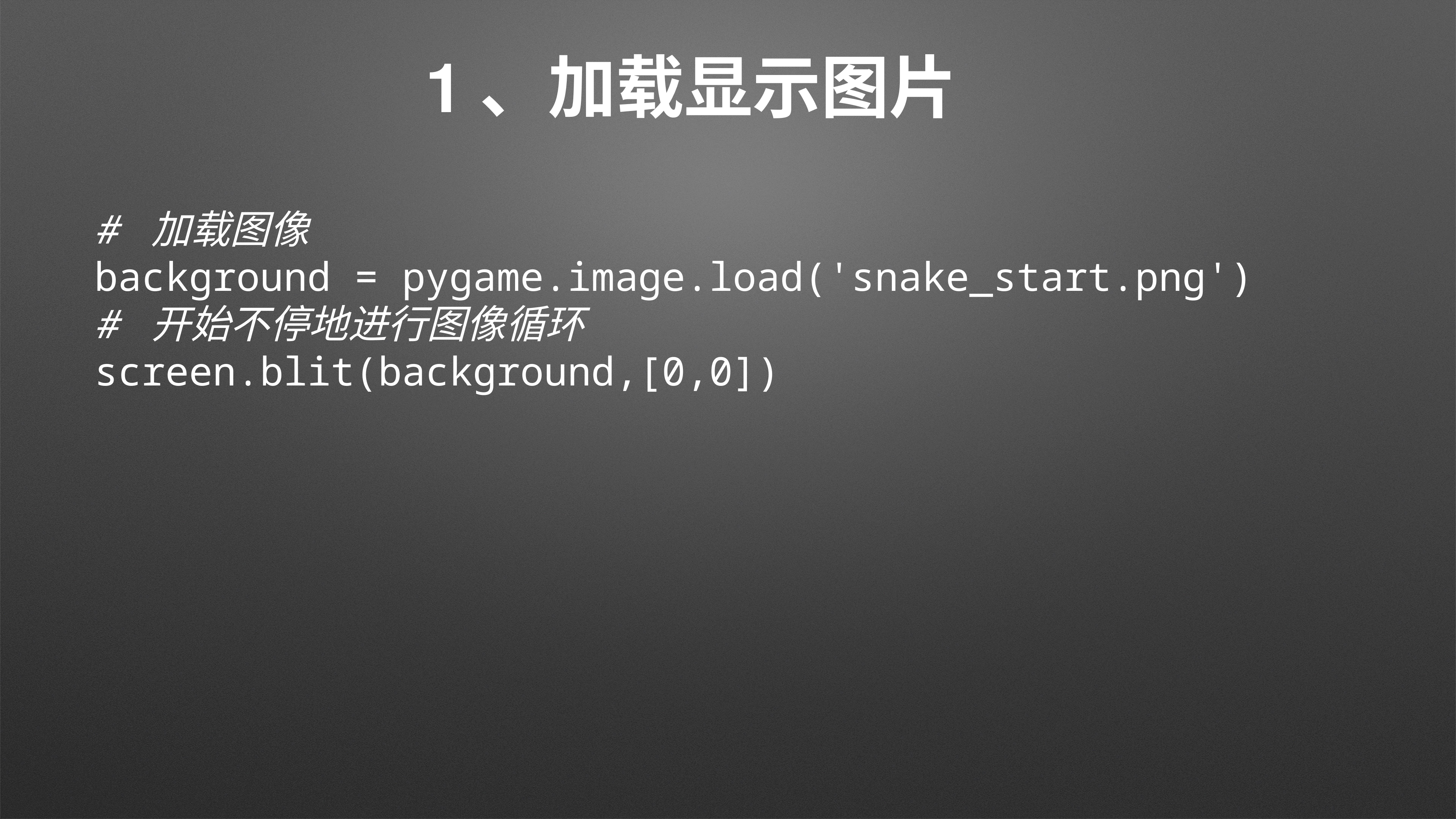

# 1、加载显示图片

# 加载图像
background = pygame.image.load('snake_start.png')
# 开始不停地进行图像循环
screen.blit(background,[0,0])